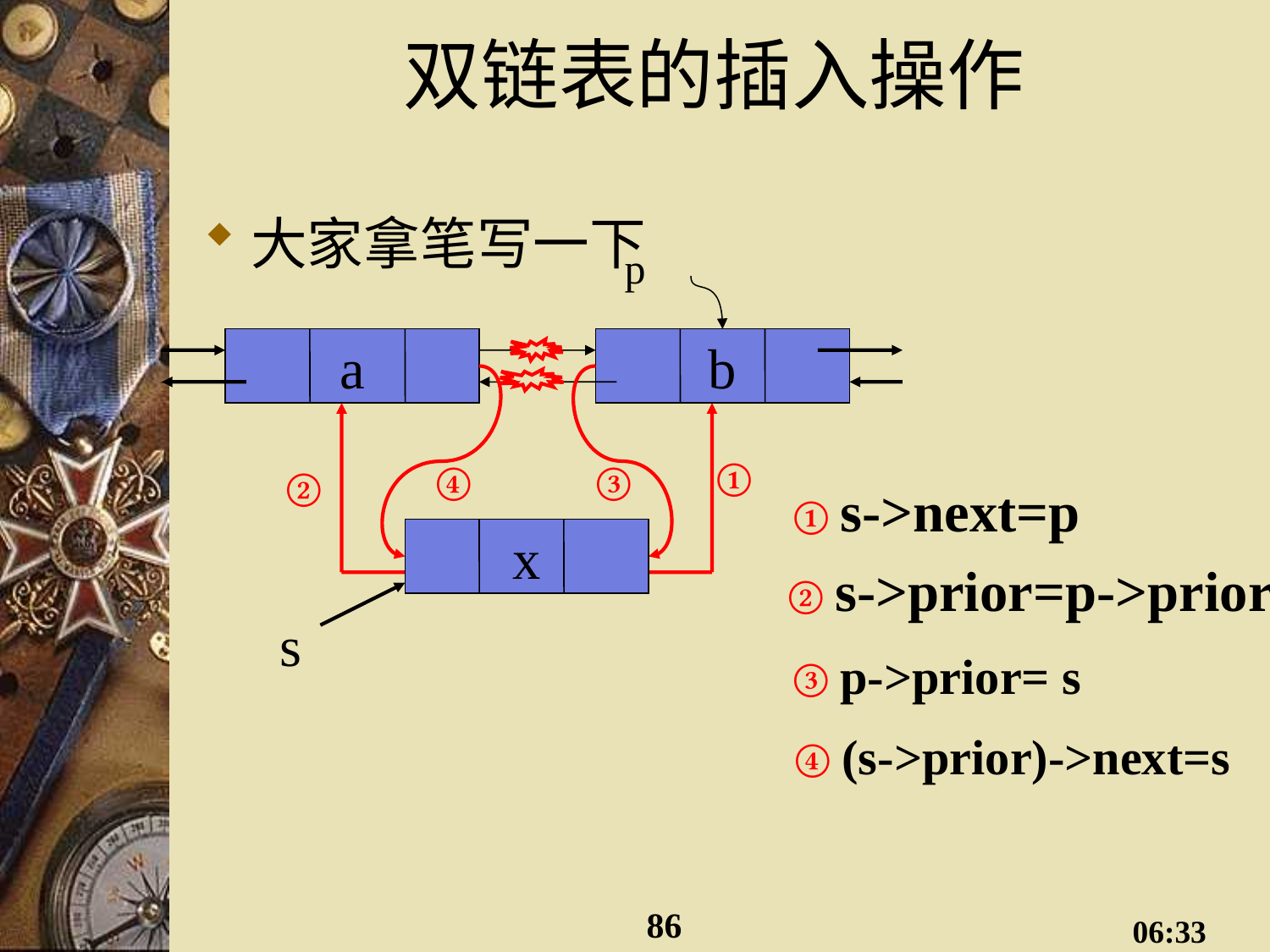

# 双链表的插入操作
大家拿笔写一下
p
a

b

①
④
③
②
① s->next=p
x

s
② s->prior=p->prior

③ p->prior= s
④ (s->prior)->next=s